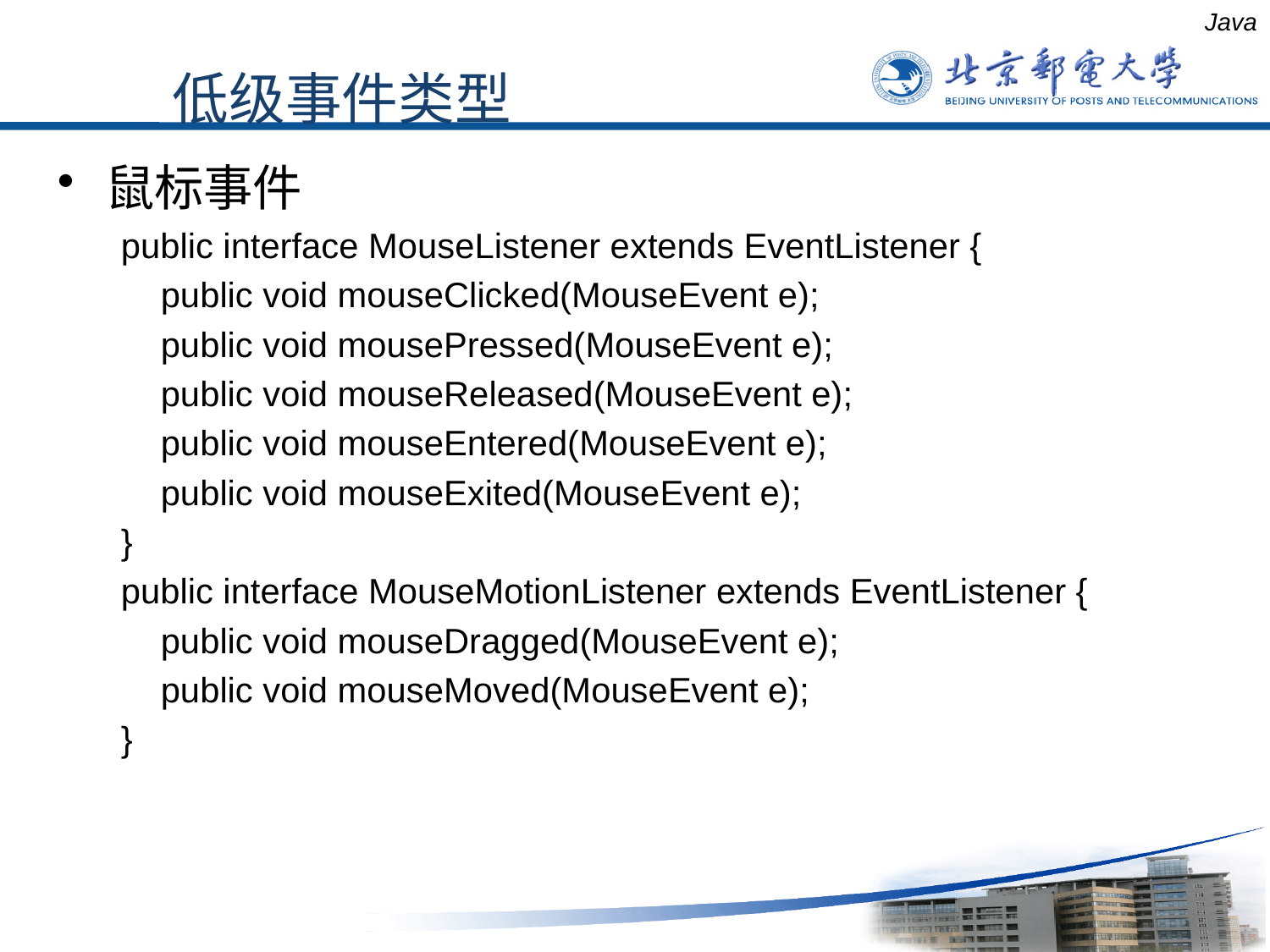

鼠标事件
public interface MouseListener extends EventListener {
	public void mouseClicked(MouseEvent e);
	public void mousePressed(MouseEvent e);
	public void mouseReleased(MouseEvent e);
	public void mouseEntered(MouseEvent e);
	public void mouseExited(MouseEvent e);
}
public interface MouseMotionListener extends EventListener {
	public void mouseDragged(MouseEvent e);
	public void mouseMoved(MouseEvent e);
}
Java
低级事件类型